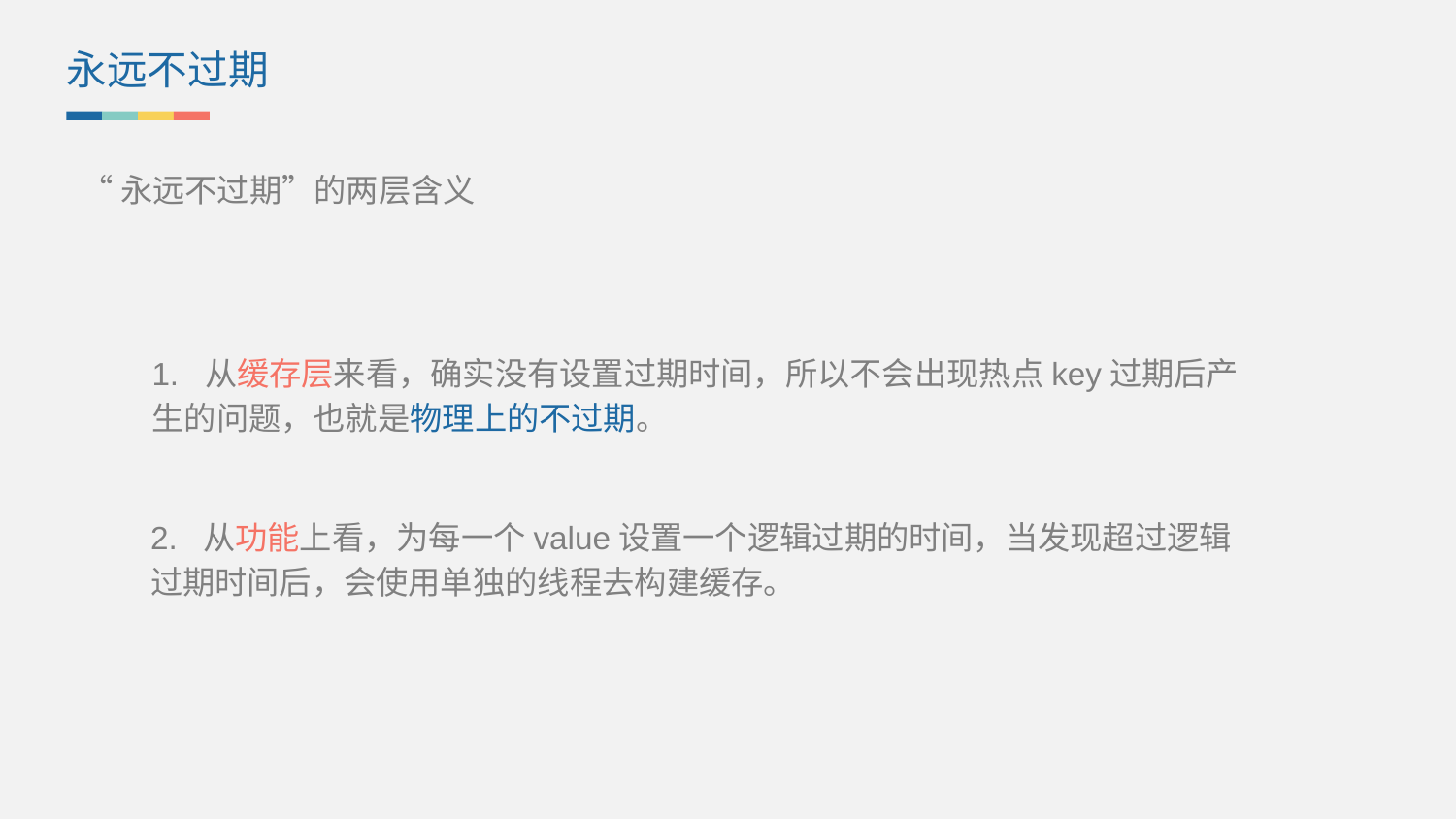

永远不过期

“永远不过期”的两层含义
1.  从缓存层来看，确实没有设置过期时间，所以不会出现热点key过期后产生的问题，也就是物理上的不过期。
2.  从功能上看，为每一个value设置一个逻辑过期的时间，当发现超过逻辑过期时间后，会使用单独的线程去构建缓存。